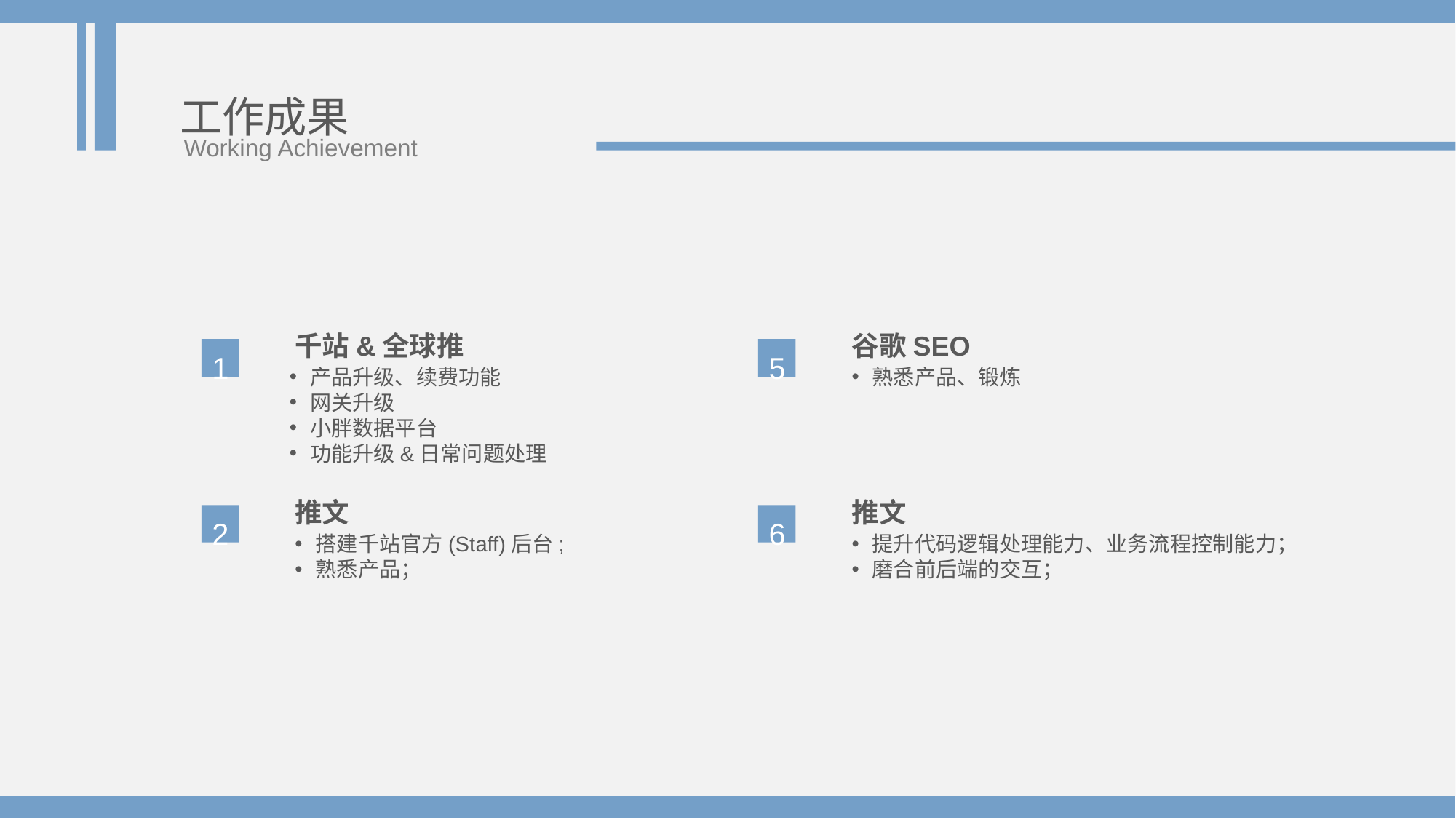

工作成果
Working Achievement
千站&全球推
产品升级、续费功能
网关升级
小胖数据平台
功能升级&日常问题处理

谷歌SEO
熟悉产品、锻炼
1
5
推文
搭建千站官方(Staff)后台;
熟悉产品；
推文
提升代码逻辑处理能力、业务流程控制能力；
磨合前后端的交互；
2
6